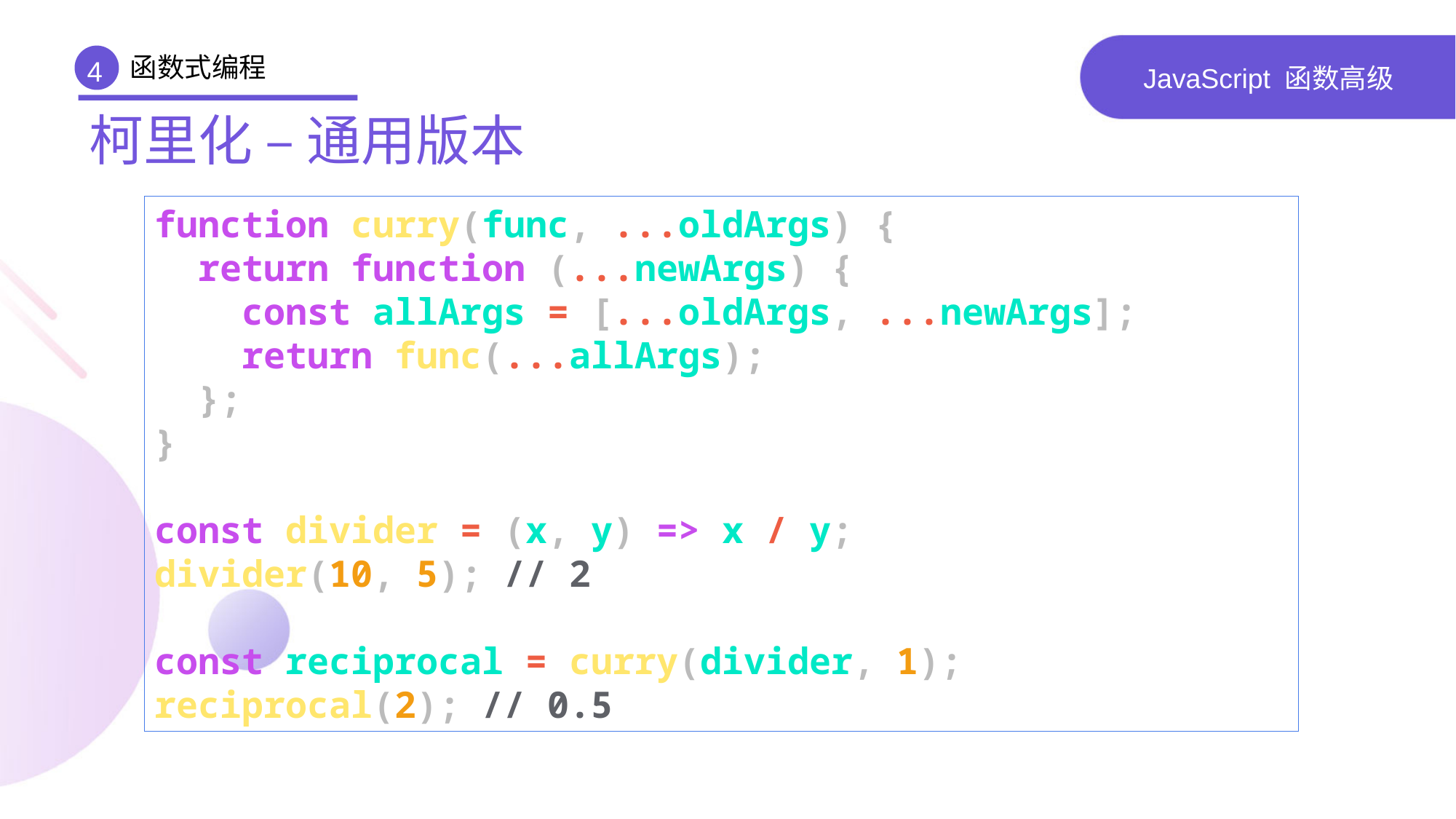

函数式编程
4
# JavaScript 函数高级
柯里化 – 通用版本

function curry(func, ...oldArgs) {
  return function (...newArgs) {
    const allArgs = [...oldArgs, ...newArgs];
    return func(...allArgs);
  };
}
const divider = (x, y) => x / y;
divider(10, 5); // 2
const reciprocal = curry(divider, 1);
reciprocal(2); // 0.5